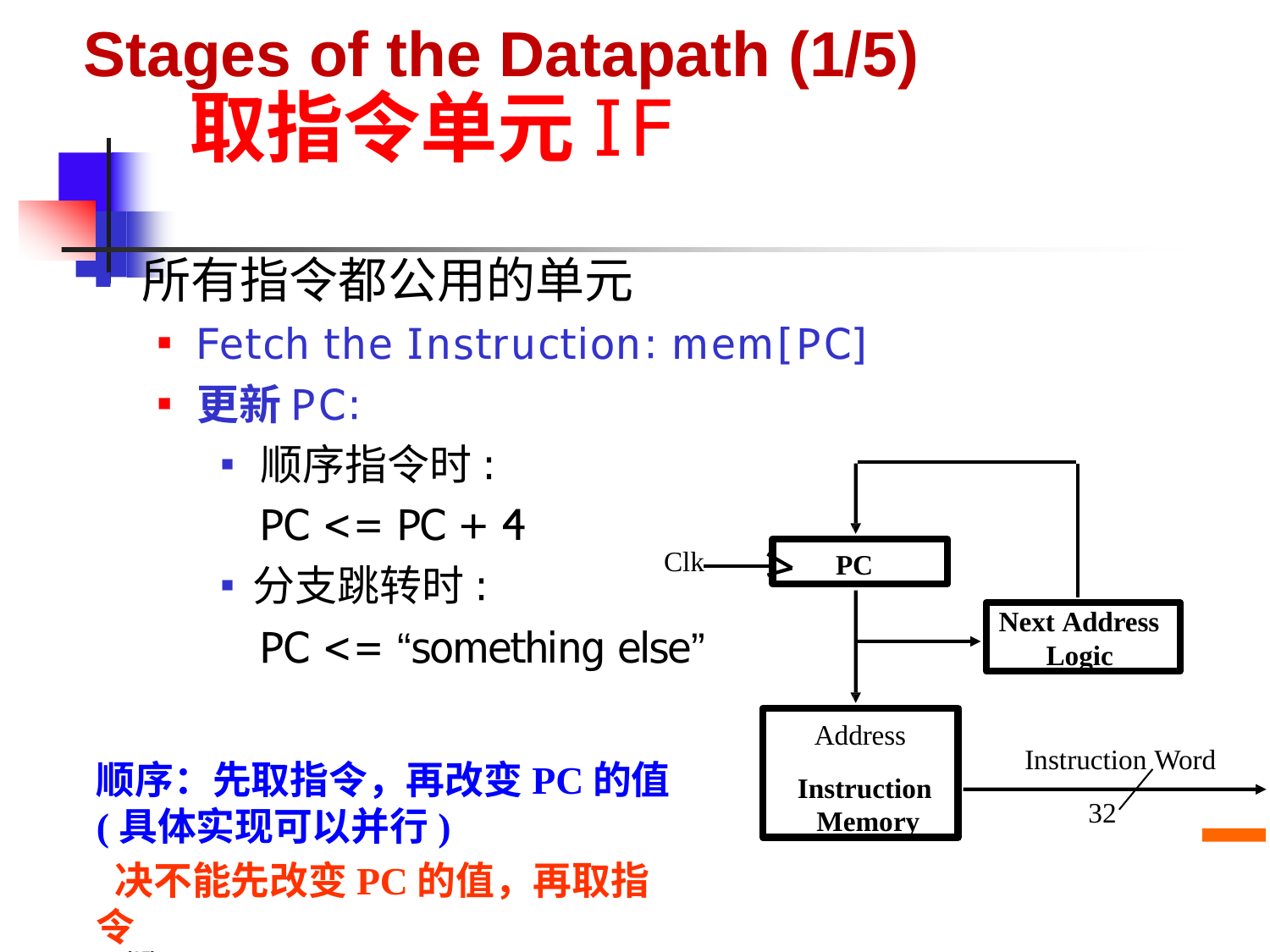

Stages of the Datapath (1/5)
# 取指令单元IF

所有指令都公用的单元
Fetch the Instruction: mem[PC]
更新PC:
顺序指令时:  PC <= PC + 4
分支跳转时:

Clk
PC

Next Address  Logic
PC <= “something else”

Address
Instruction  Memory
Instruction Word
32
顺序：先取指令，再改变PC的值(具体实现可以并行)
 决不能先改变PC的值，再取指令

CS61C L221
Performance © UC  Regents
计算机原理 L09 Single Cycle 1 (15)